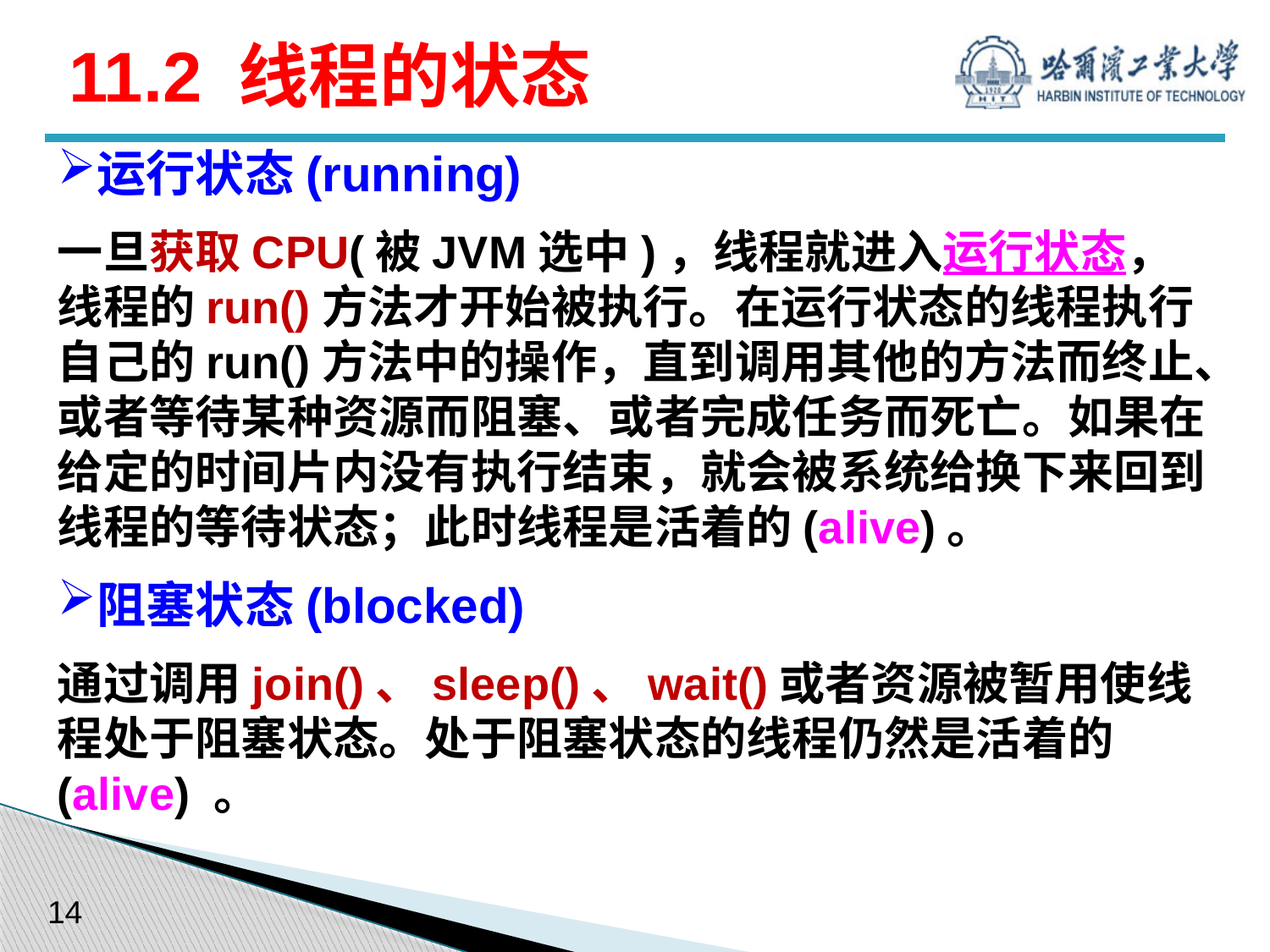

# 11.2 线程的状态
运行状态(running)
一旦获取CPU(被JVM选中)，线程就进入运行状态，线程的run()方法才开始被执行。在运行状态的线程执行自己的run()方法中的操作，直到调用其他的方法而终止、或者等待某种资源而阻塞、或者完成任务而死亡。如果在给定的时间片内没有执行结束，就会被系统给换下来回到线程的等待状态；此时线程是活着的(alive)。
阻塞状态(blocked)
通过调用join()、sleep()、wait()或者资源被暂用使线程处于阻塞状态。处于阻塞状态的线程仍然是活着的(alive) 。